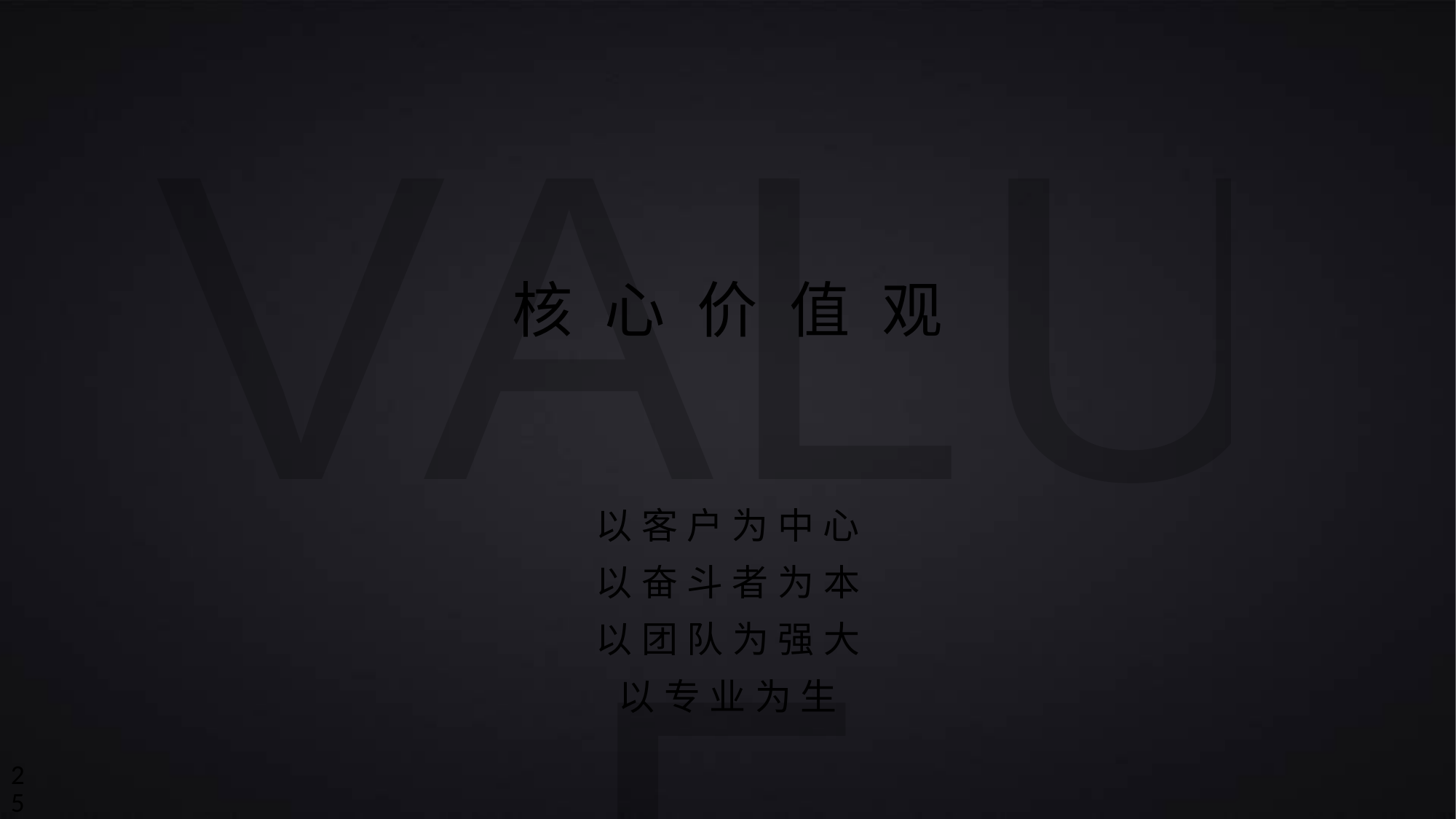

VALUE
核 心 价 值 观
以客户为中心
以奋斗者为本
以团队为强大
以专业为生
25